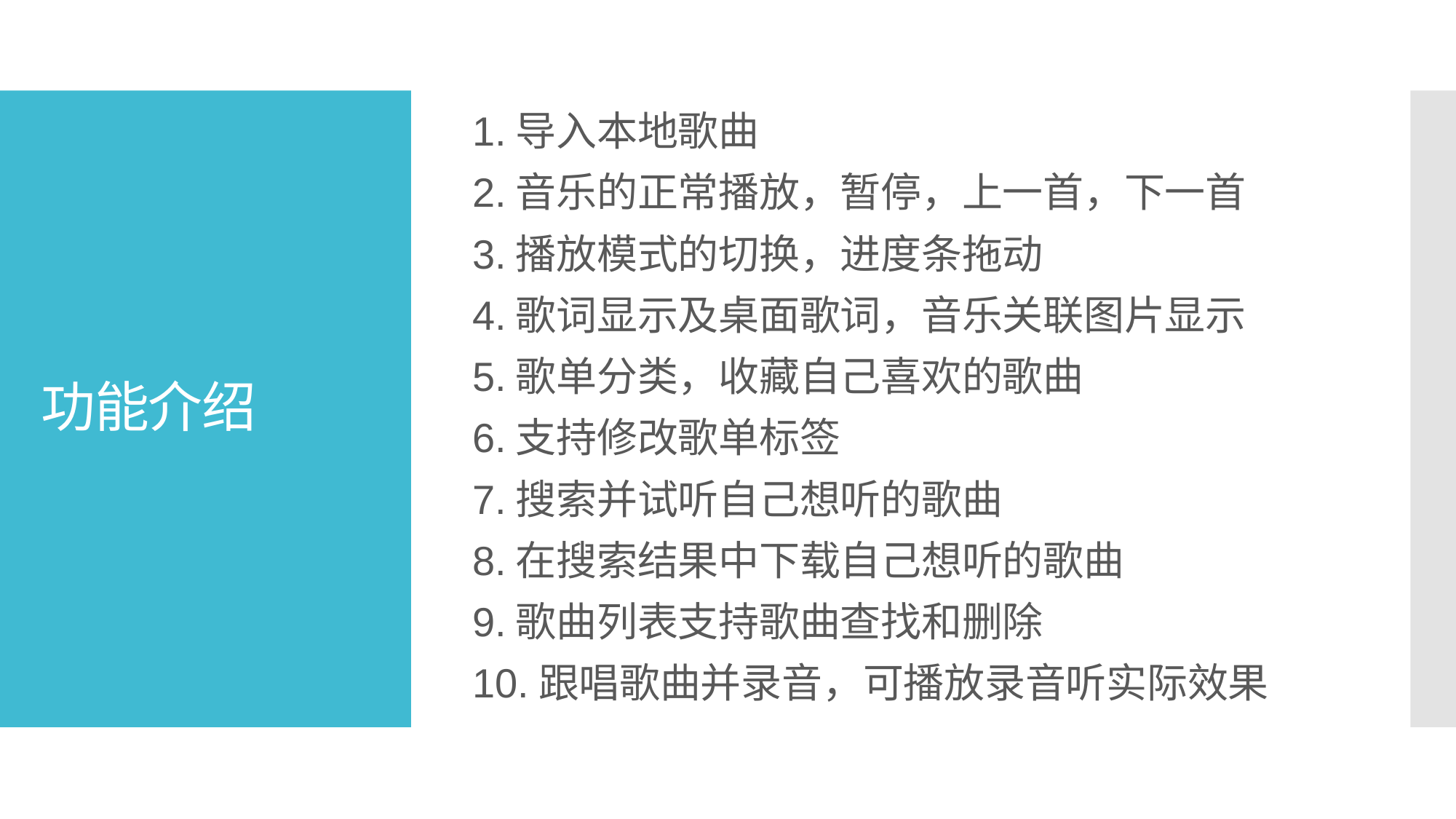

1.导入本地歌曲
2.音乐的正常播放，暂停，上一首，下一首
3.播放模式的切换，进度条拖动
4.歌词显示及桌面歌词，音乐关联图片显示
5.歌单分类，收藏自己喜欢的歌曲
6.支持修改歌单标签
7.搜索并试听自己想听的歌曲
8.在搜索结果中下载自己想听的歌曲
9.歌曲列表支持歌曲查找和删除
10.跟唱歌曲并录音，可播放录音听实际效果
# 功能介绍